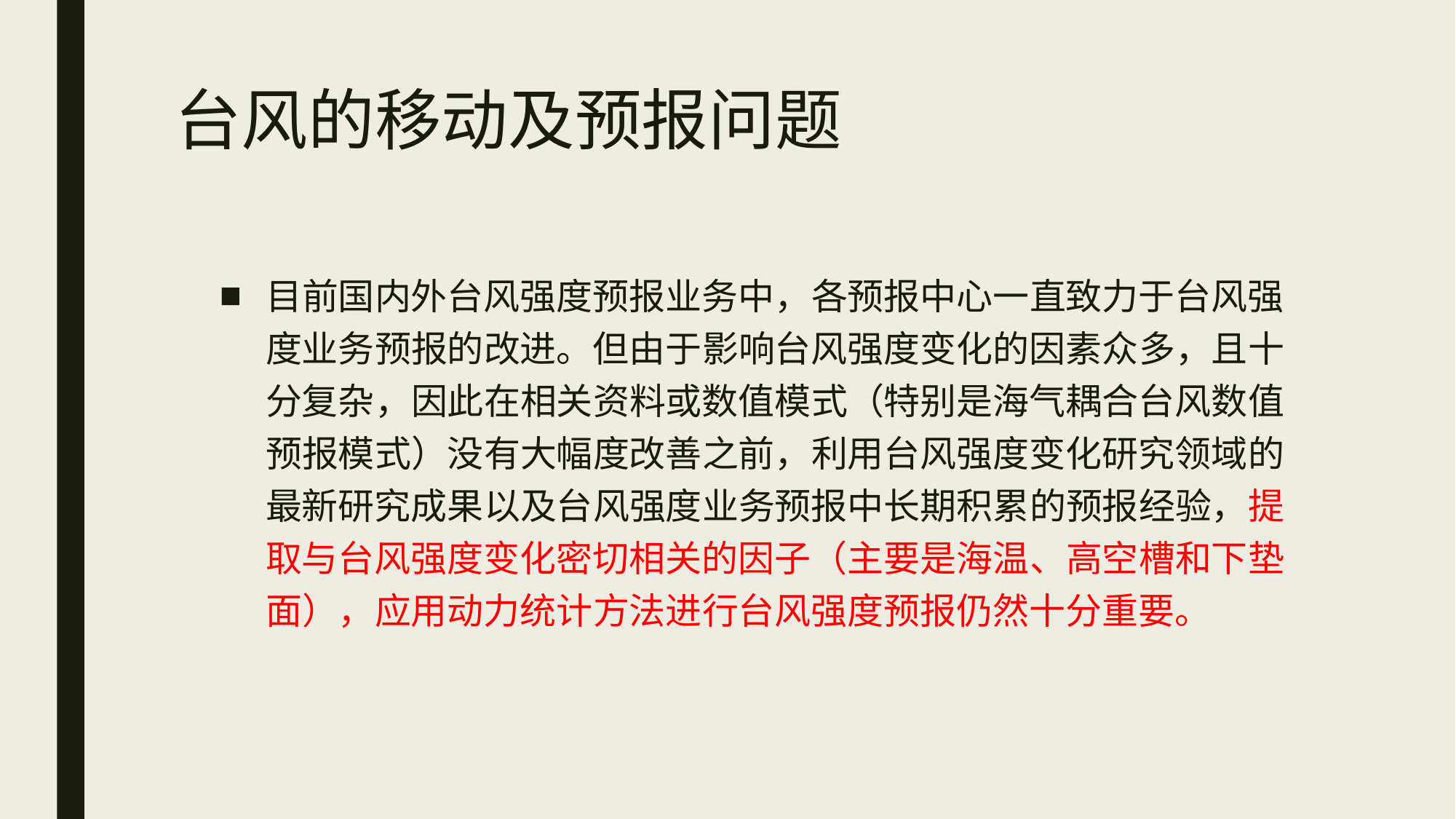

# 台风的移动及预报问题
目前国内外台风强度预报业务中，各预报中心一直致力于台风强度业务预报的改进。但由于影响台风强度变化的因素众多，且十分复杂，因此在相关资料或数值模式（特别是海气耦合台风数值预报模式）没有大幅度改善之前，利用台风强度变化研究领域的最新研究成果以及台风强度业务预报中长期积累的预报经验，提取与台风强度变化密切相关的因子（主要是海温、高空槽和下垫面），应用动力统计方法进行台风强度预报仍然十分重要。